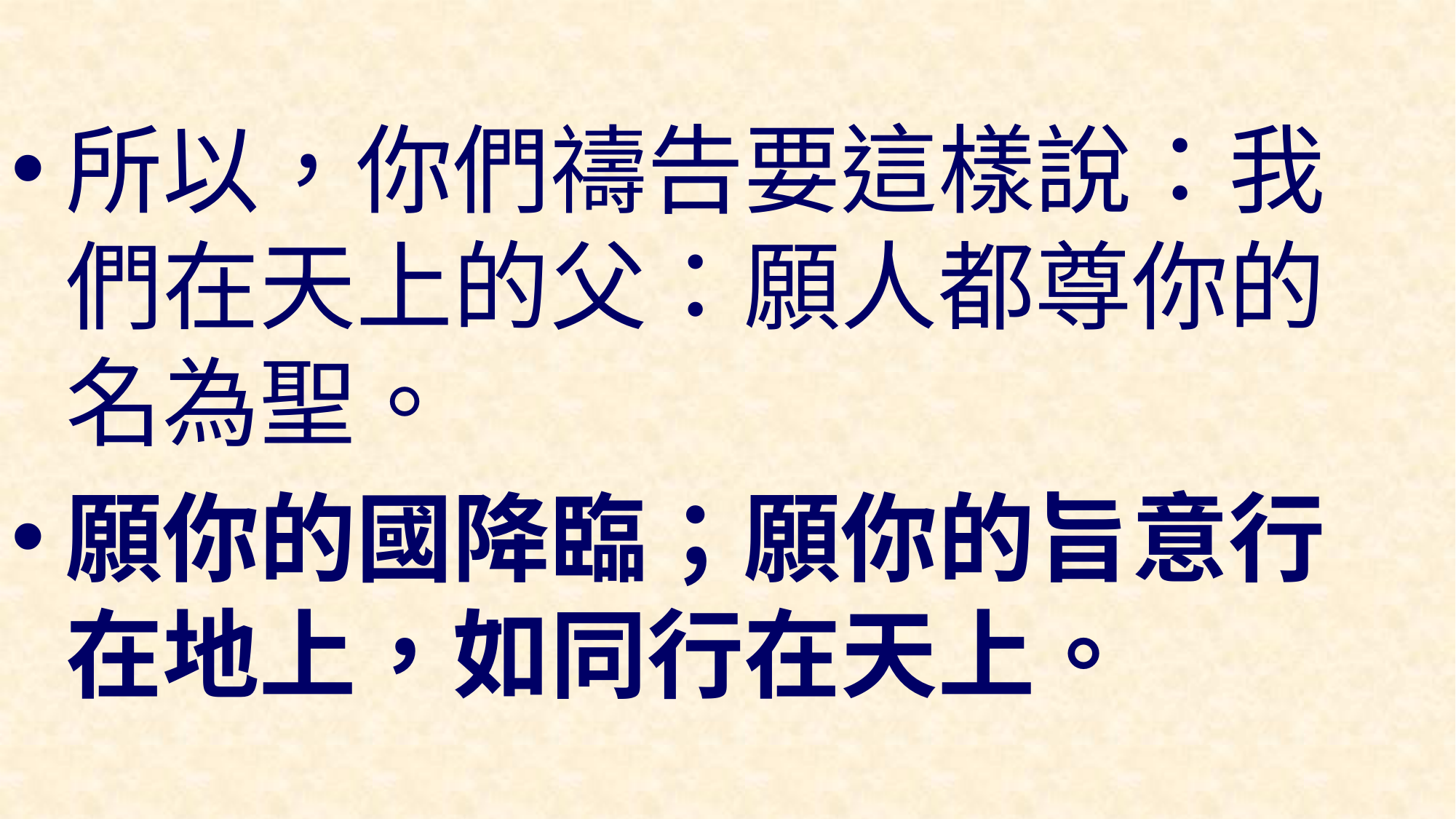

所以，你們禱告要這樣說：我們在天上的父：願人都尊你的名為聖。
願你的國降臨；願你的旨意行在地上，如同行在天上。